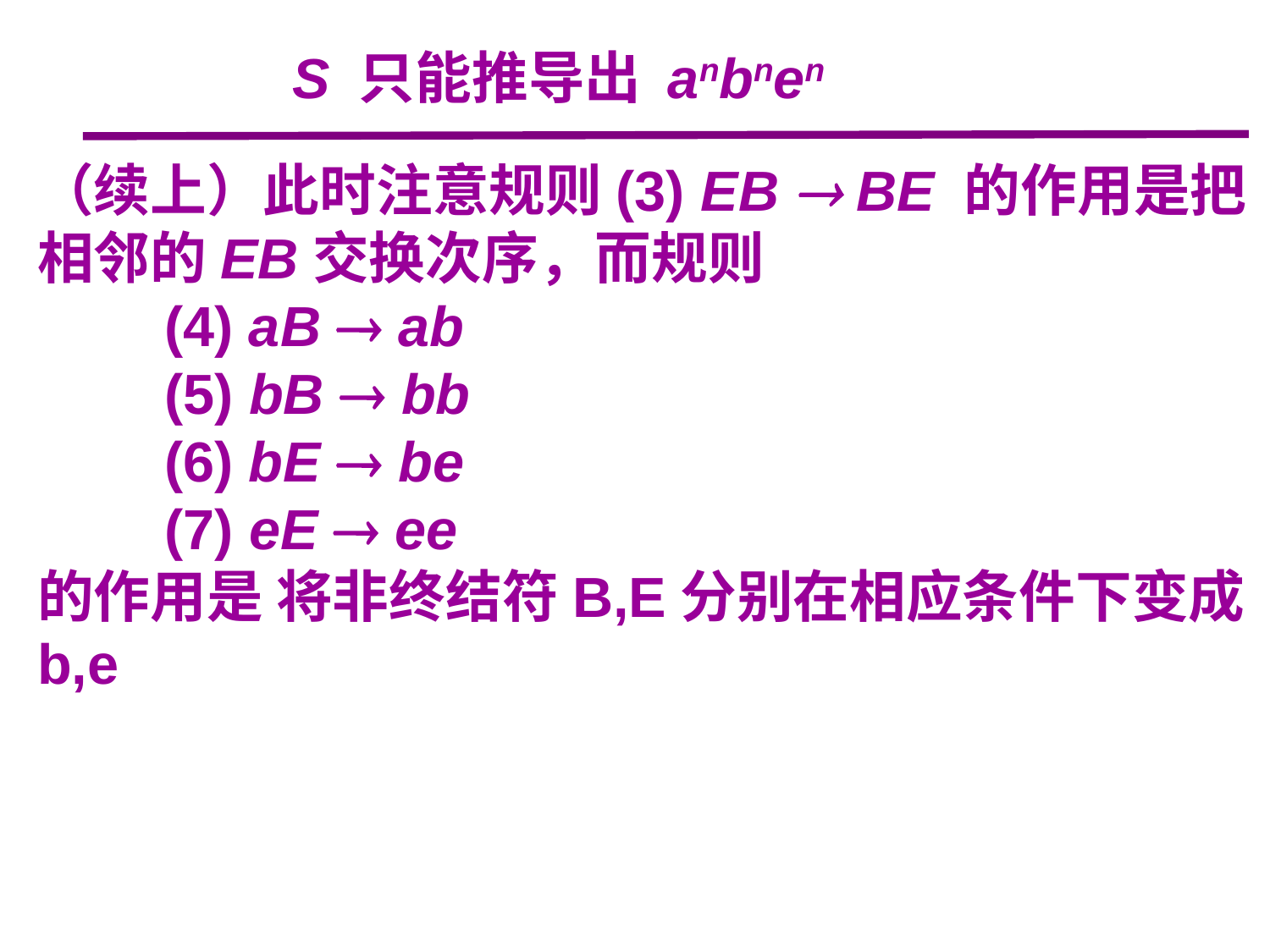

S 只能推导出 anbnen
（续上）此时注意规则(3) EB → BE 的作用是把相邻的EB交换次序，而规则
	(4) aB → ab
	(5) bB → bb
	(6) bE → be
	(7) eE → ee
的作用是 将非终结符B,E分别在相应条件下变成b,e